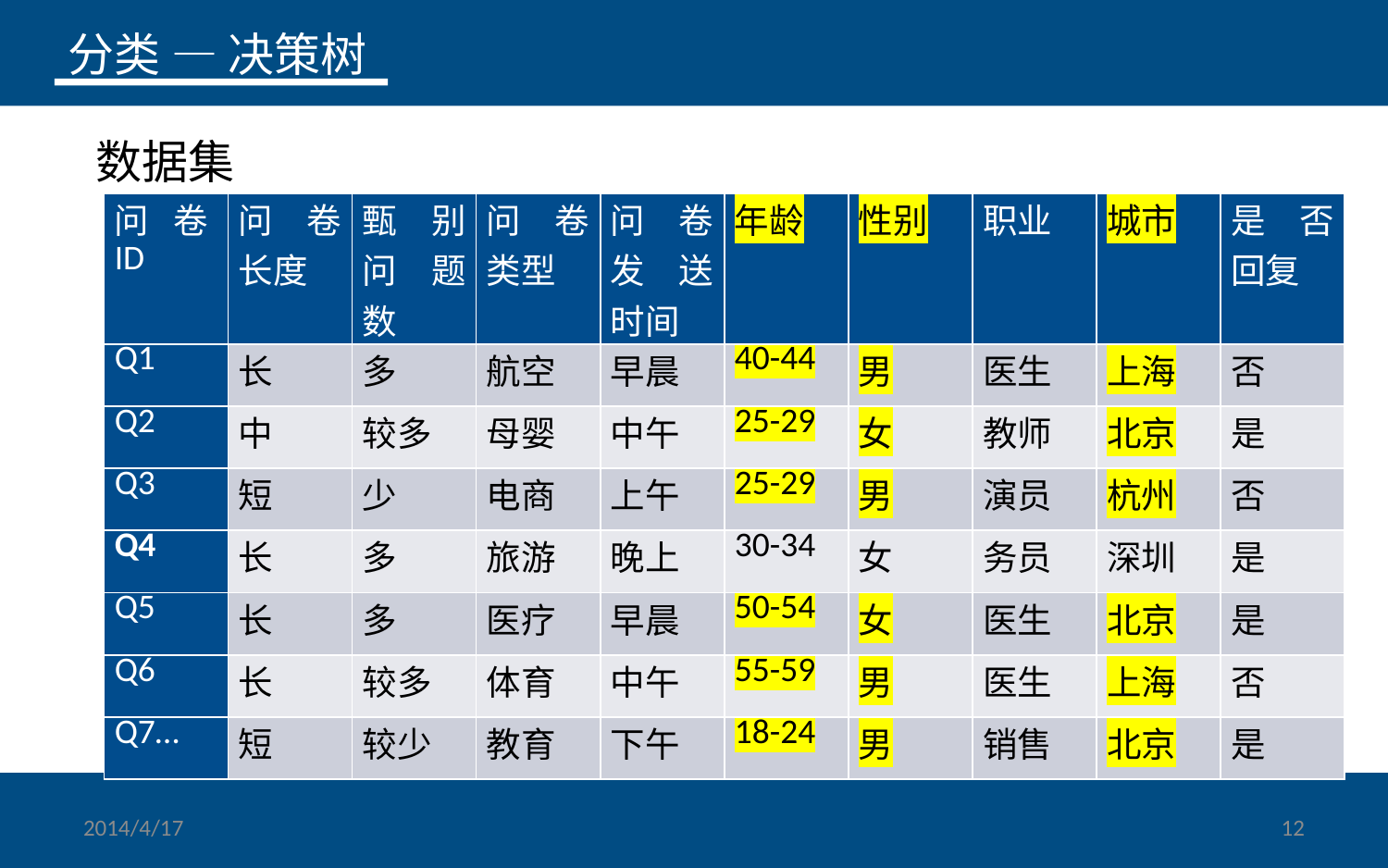

分类 — 决策树

# 数据集
| 问卷ID | 问卷长度 | 甄别问题数 | 问卷类型 | 问卷发送时间 | 年龄 | 性别 | 职业 | 城市 | 是否回复 |
| --- | --- | --- | --- | --- | --- | --- | --- | --- | --- |
| Q1 | 长 | 多 | 航空 | 早晨 | 40-44 | 男 | 医生 | 上海 | 否 |
| Q2 | 中 | 较多 | 母婴 | 中午 | 25-29 | 女 | 教师 | 北京 | 是 |
| Q3 | 短 | 少 | 电商 | 上午 | 25-29 | 男 | 演员 | 杭州 | 否 |
| Q4 | 长 | 多 | 旅游 | 晚上 | 30-34 | 女 | 务员 | 深圳 | 是 |
| Q5 | 长 | 多 | 医疗 | 早晨 | 50-54 | 女 | 医生 | 北京 | 是 |
| Q6 | 长 | 较多 | 体育 | 中午 | 55-59 | 男 | 医生 | 上海 | 否 |
| Q7… | 短 | 较少 | 教育 | 下午 | 18-24 | 男 | 销售 | 北京 | 是 |

2014/4/17
12